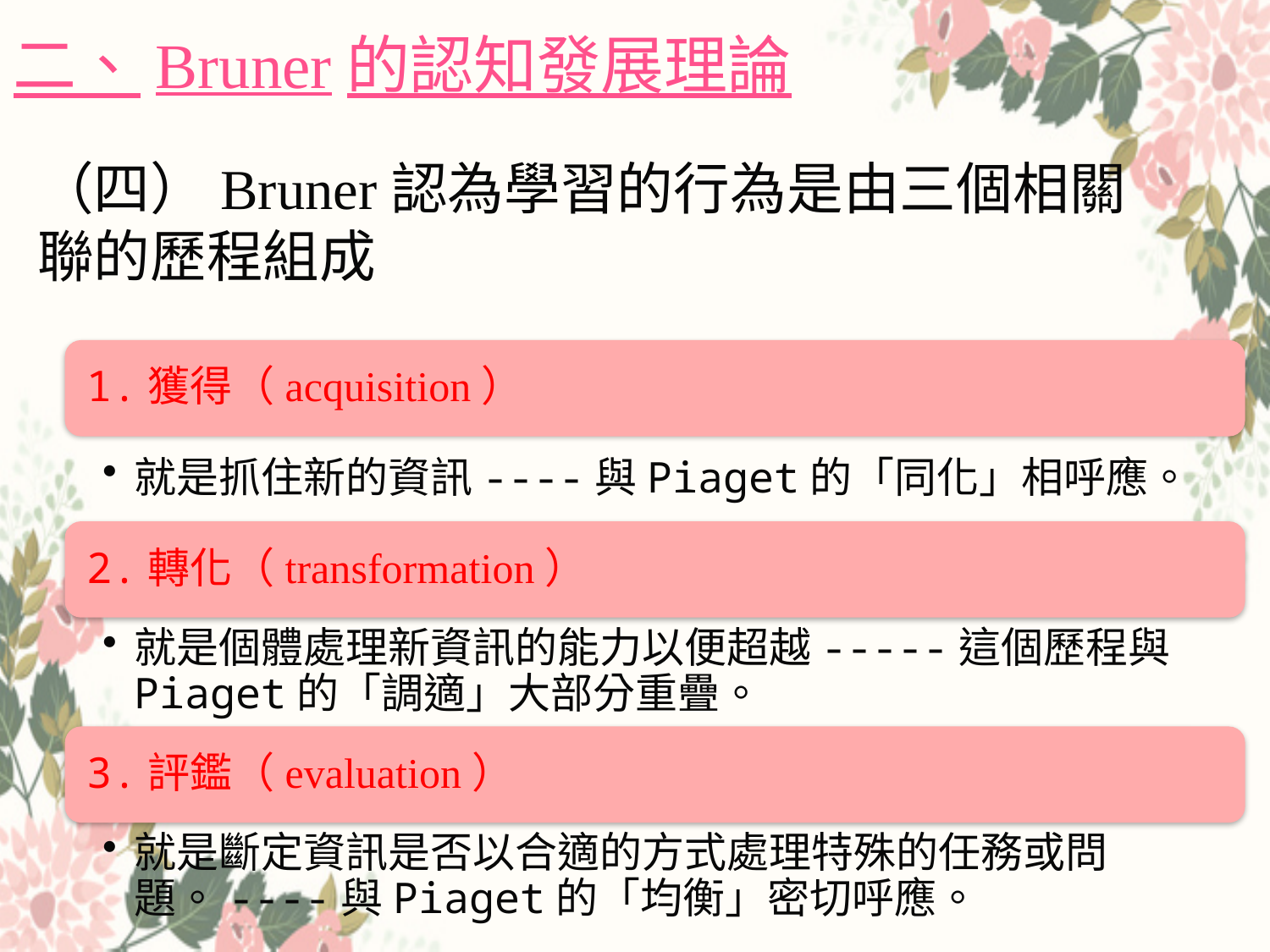

二、Bruner的認知發展理論
（四）Bruner認為學習的行為是由三個相關聯的歷程組成
1.獲得（acquisition）
就是抓住新的資訊----與Piaget的「同化」相呼應。
2.轉化（transformation）
就是個體處理新資訊的能力以便超越-----這個歷程與Piaget的「調適」大部分重疊。
3.評鑑（evaluation）
就是斷定資訊是否以合適的方式處理特殊的任務或問題。----與Piaget的「均衡」密切呼應。